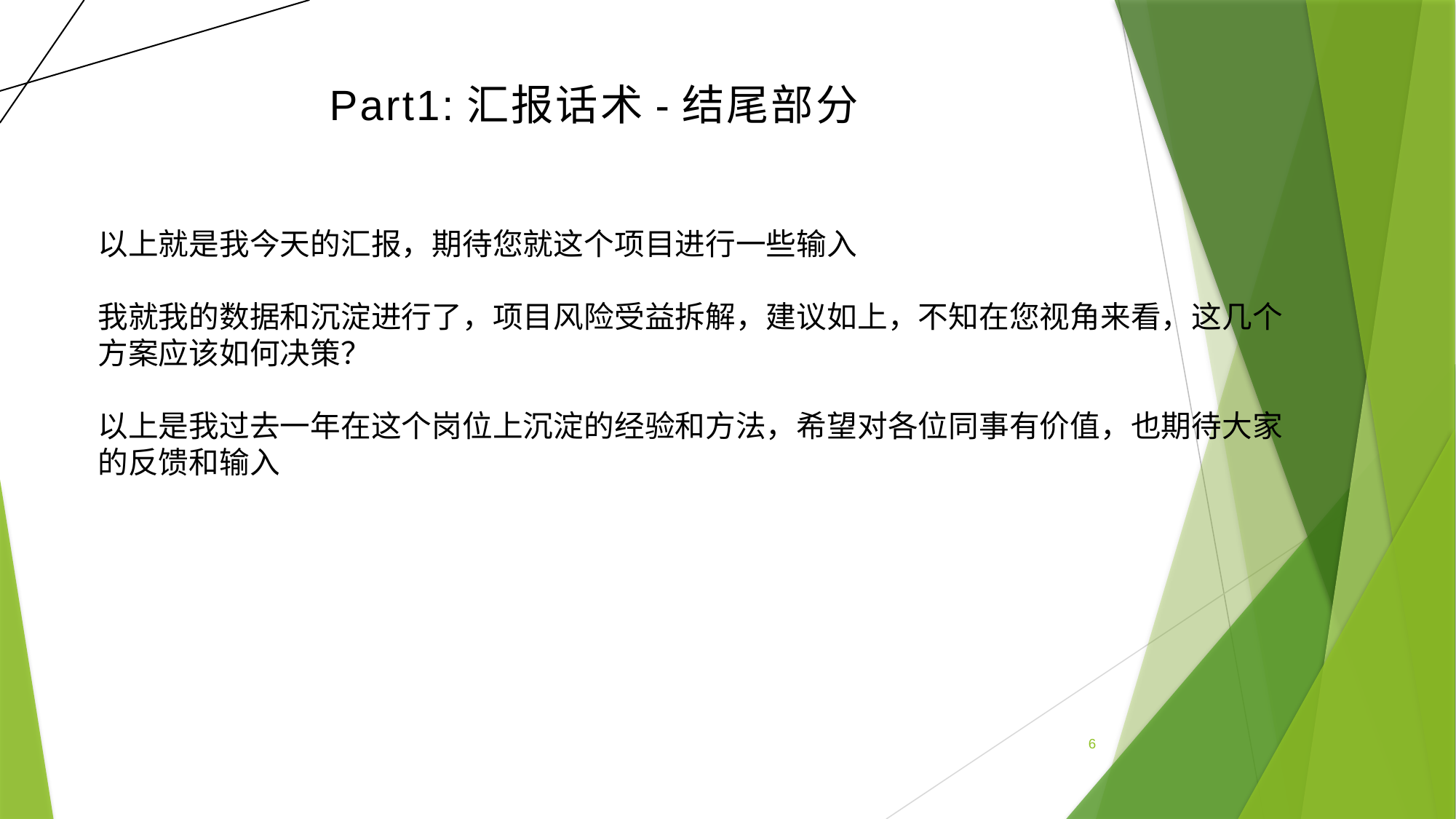

# Part1:汇报话术-结尾部分
以上就是我今天的汇报，期待您就这个项目进行一些输入

我就我的数据和沉淀进行了，项目风险受益拆解，建议如上，不知在您视角来看，这几个方案应该如何决策？

以上是我过去一年在这个岗位上沉淀的经验和方法，希望对各位同事有价值，也期待大家的反馈和输入

6